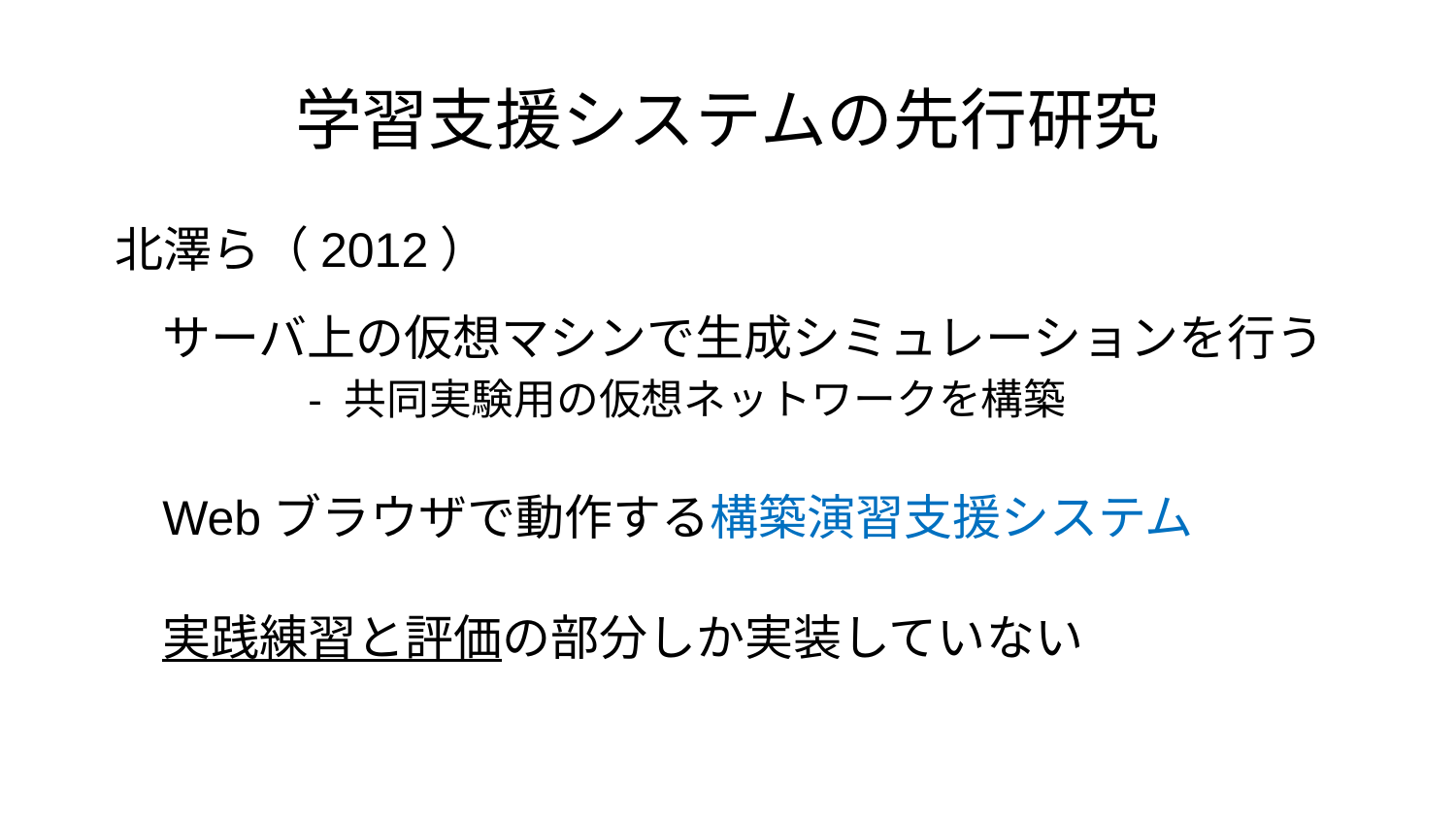

# 学習支援システムの先行研究
北澤ら（2012）

サーバ上の仮想マシンで生成シミュレーションを行う
	- 共同実験用の仮想ネットワークを構築

Webブラウザで動作する構築演習支援システム

実践練習と評価の部分しか実装していない